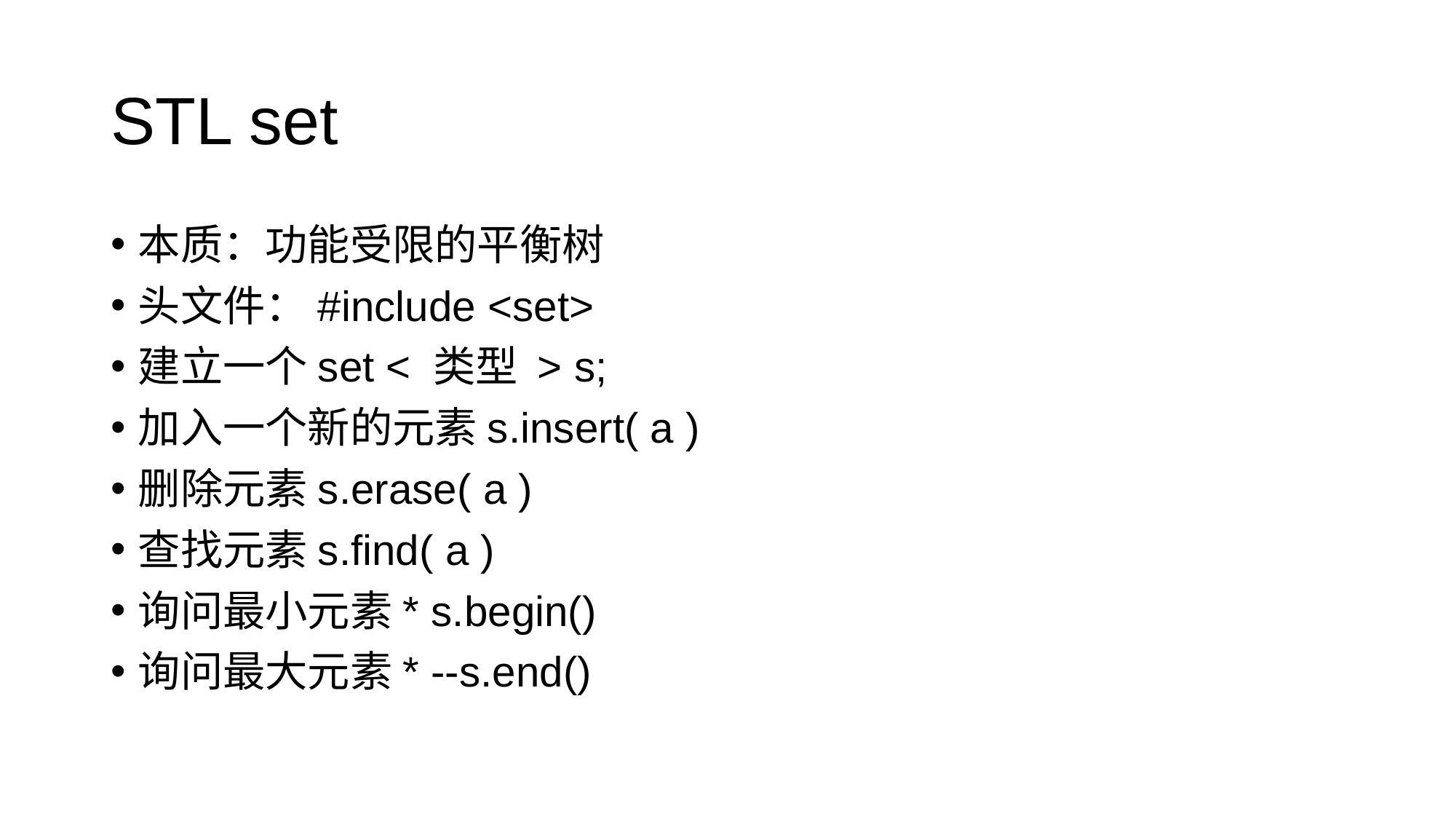

# STL set
本质：功能受限的平衡树
头文件：#include <set>
建立一个set < 类型 > s;
加入一个新的元素s.insert( a )
删除元素s.erase( a )
查找元素s.find( a )
询问最小元素* s.begin()
询问最大元素* --s.end()